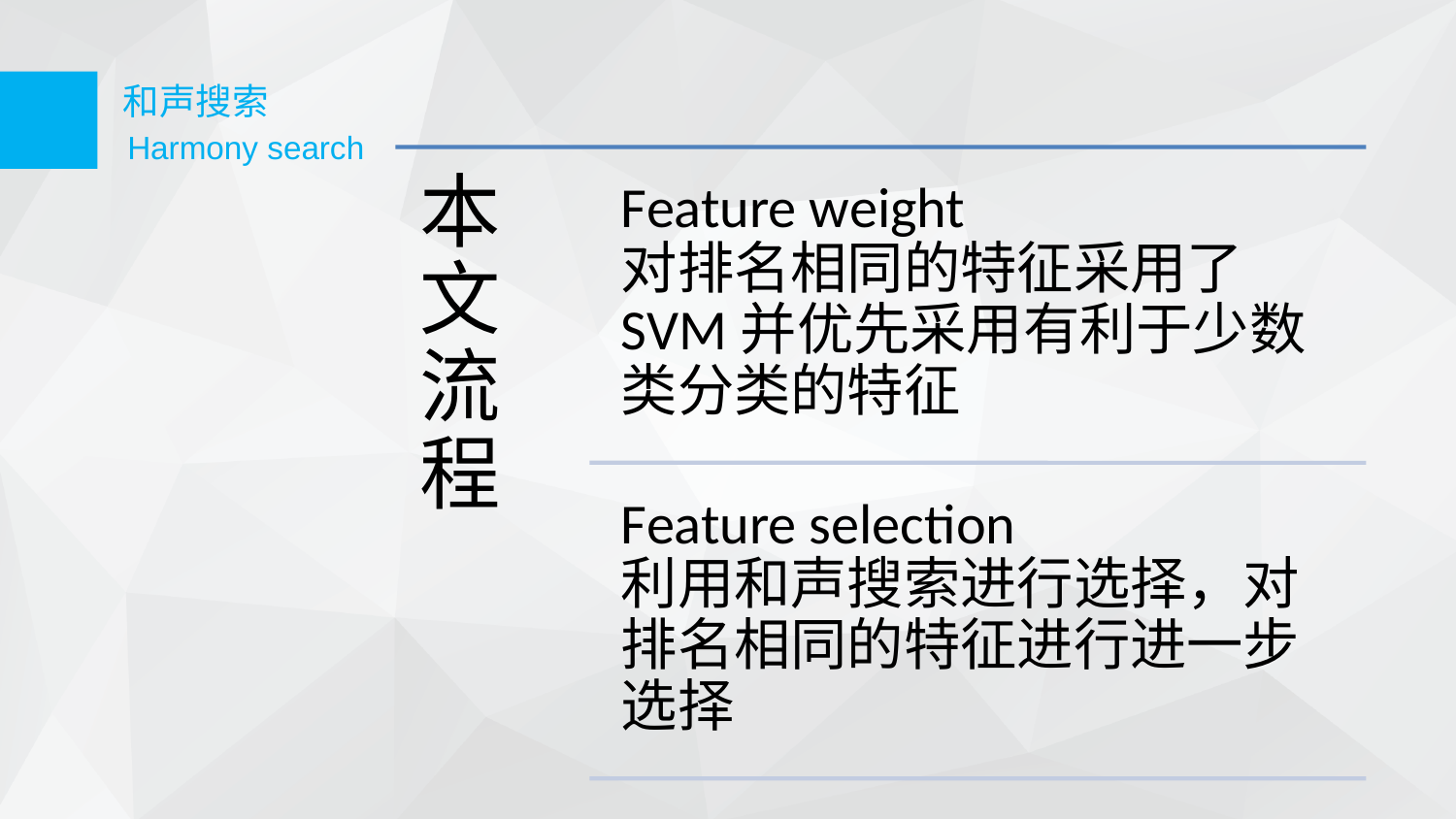

和声搜索
Harmony search
本文流程
Feature weight
对排名相同的特征采用了SVM并优先采用有利于少数类分类的特征
Feature selection
利用和声搜索进行选择，对排名相同的特征进行进一步选择